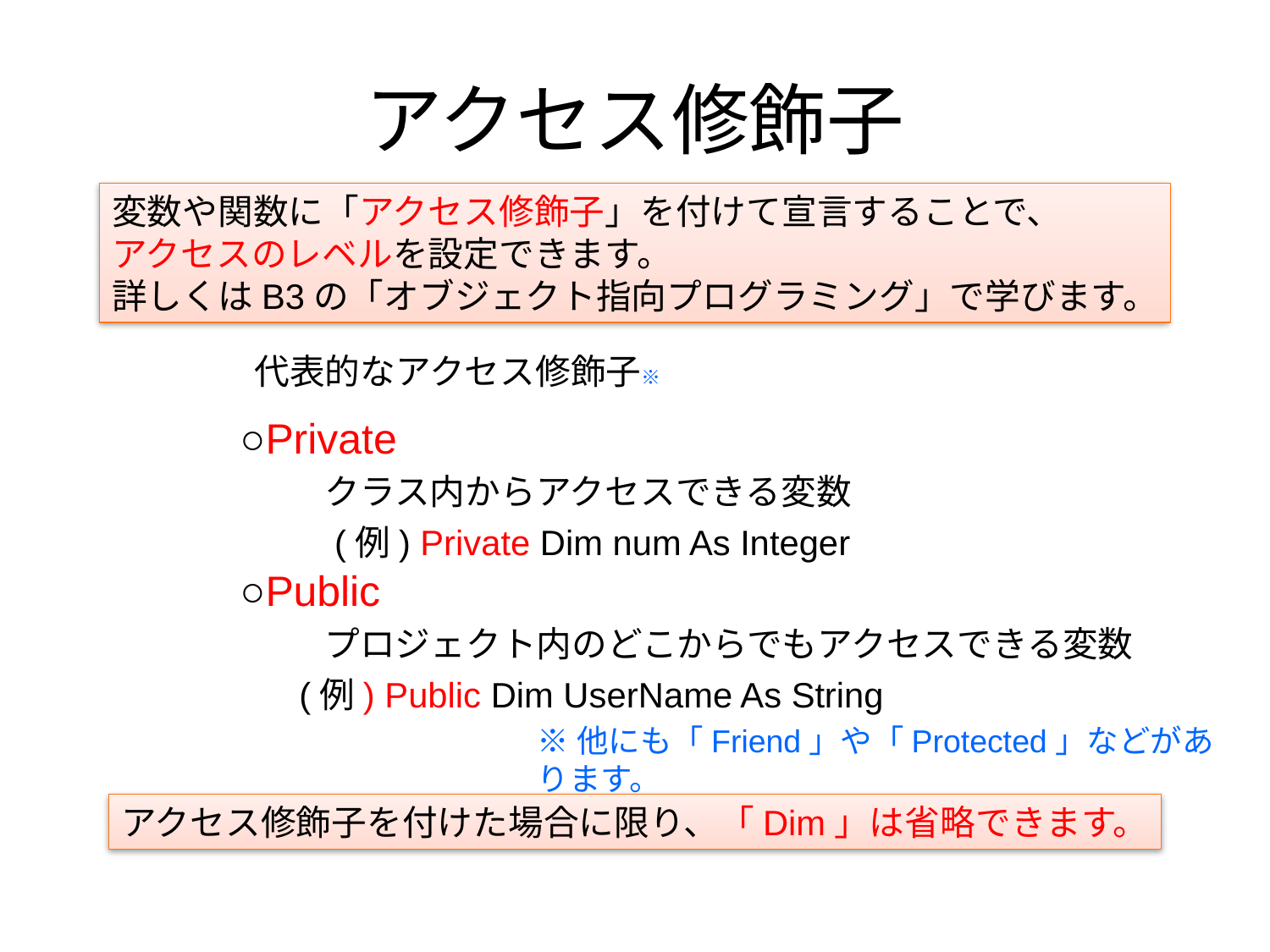

# アクセス修飾子
変数や関数に「アクセス修飾子」を付けて宣言することで、
アクセスのレベルを設定できます。
詳しくはB3の「オブジェクト指向プログラミング」で学びます。
代表的なアクセス修飾子※
○Private
　　クラス内からアクセスできる変数
　　(例) Private Dim num As Integer
○Public
　　プロジェクト内のどこからでもアクセスできる変数
     (例) Public Dim UserName As String
※他にも「Friend」や「Protected」などがあります。
アクセス修飾子を付けた場合に限り、「Dim」は省略できます。